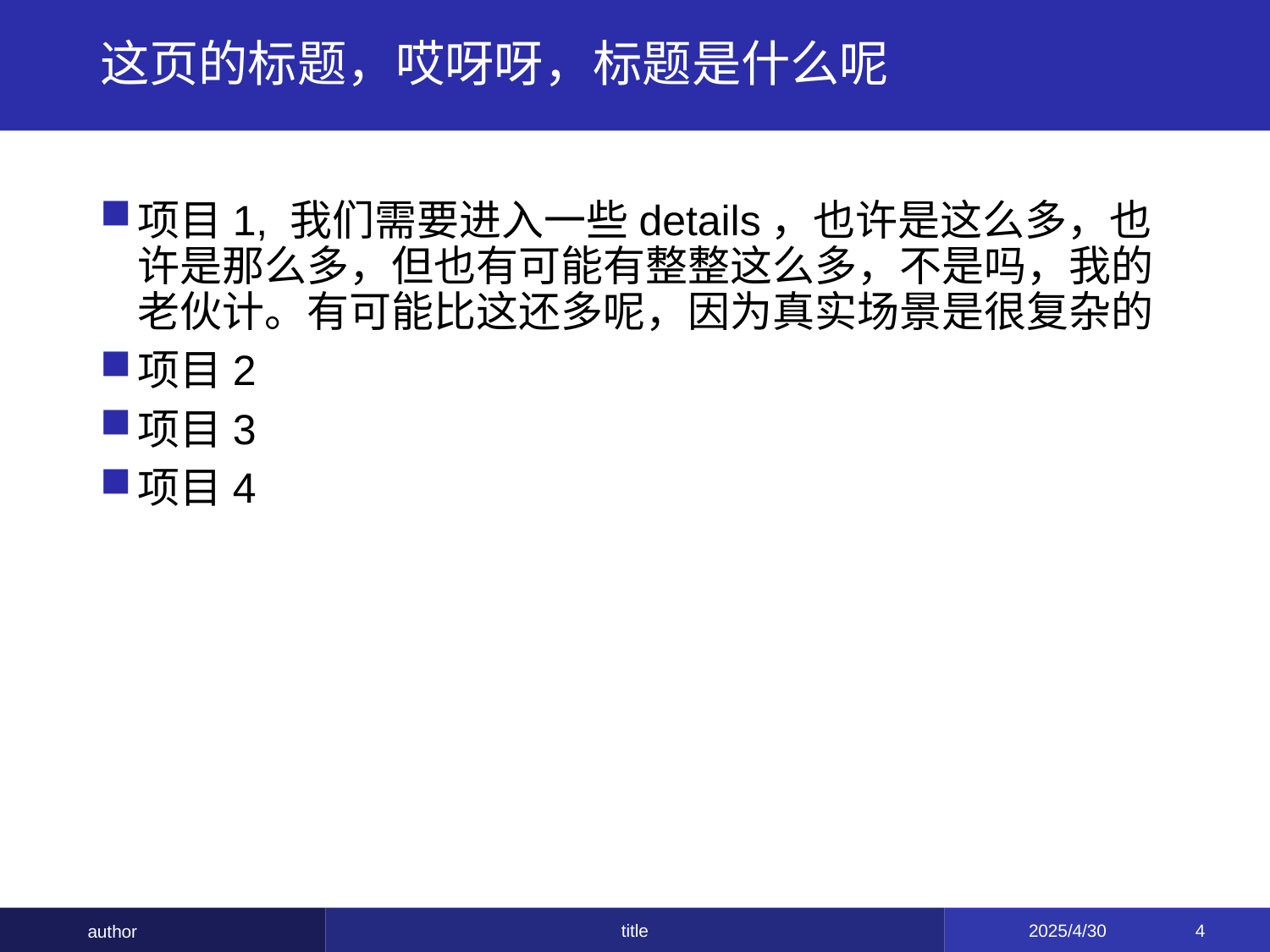

# 这页的标题，哎呀呀，标题是什么呢
项目1, 我们需要进入一些details，也许是这么多，也许是那么多，但也有可能有整整这么多，不是吗，我的老伙计。有可能比这还多呢，因为真实场景是很复杂的
项目2
项目3
项目4